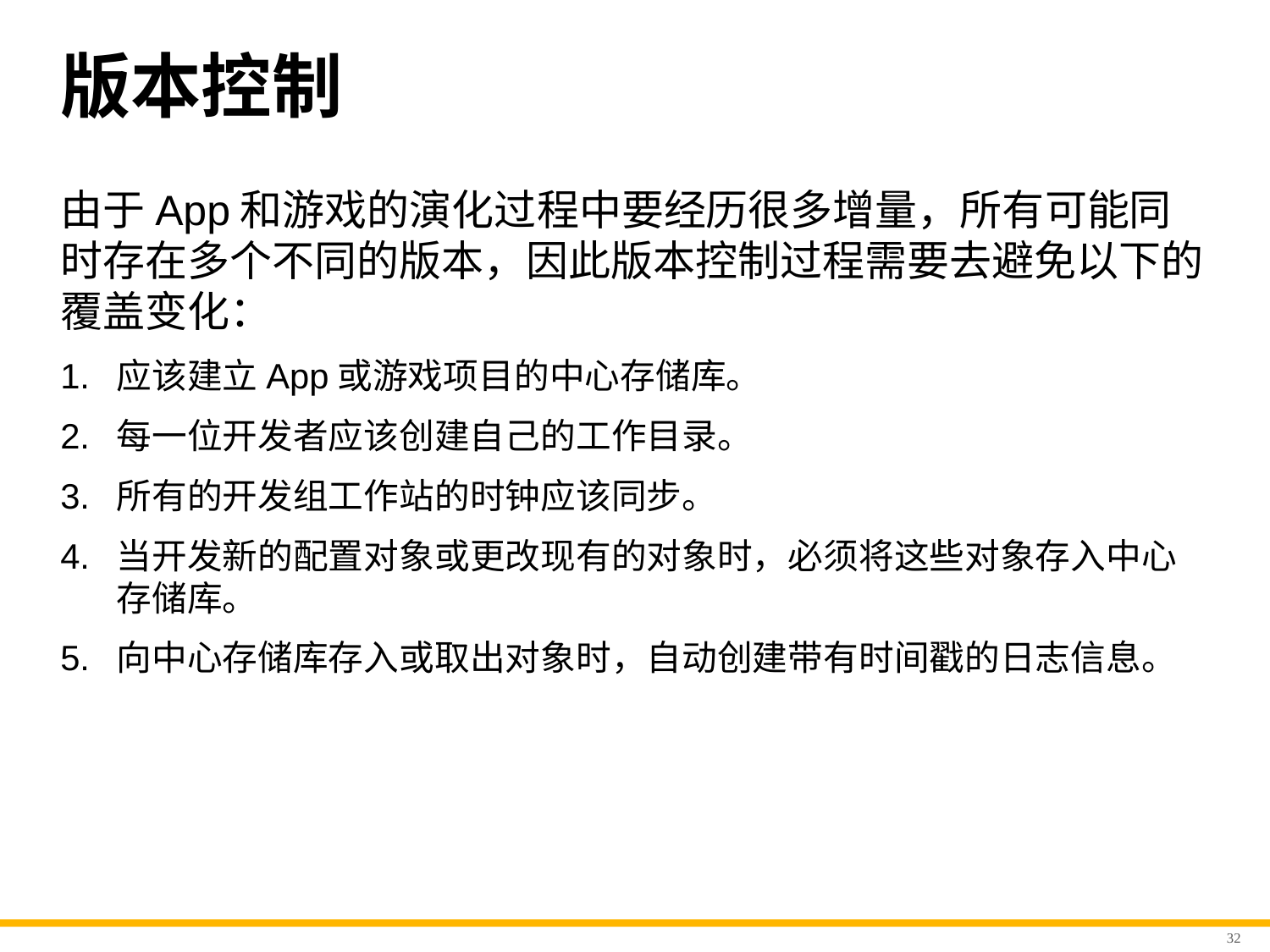

# 版本控制
由于App和游戏的演化过程中要经历很多增量，所有可能同时存在多个不同的版本，因此版本控制过程需要去避免以下的覆盖变化：
应该建立App或游戏项目的中心存储库。
每一位开发者应该创建自己的工作目录。
所有的开发组工作站的时钟应该同步。
当开发新的配置对象或更改现有的对象时，必须将这些对象存入中心存储库。
向中心存储库存入或取出对象时，自动创建带有时间戳的日志信息。
32